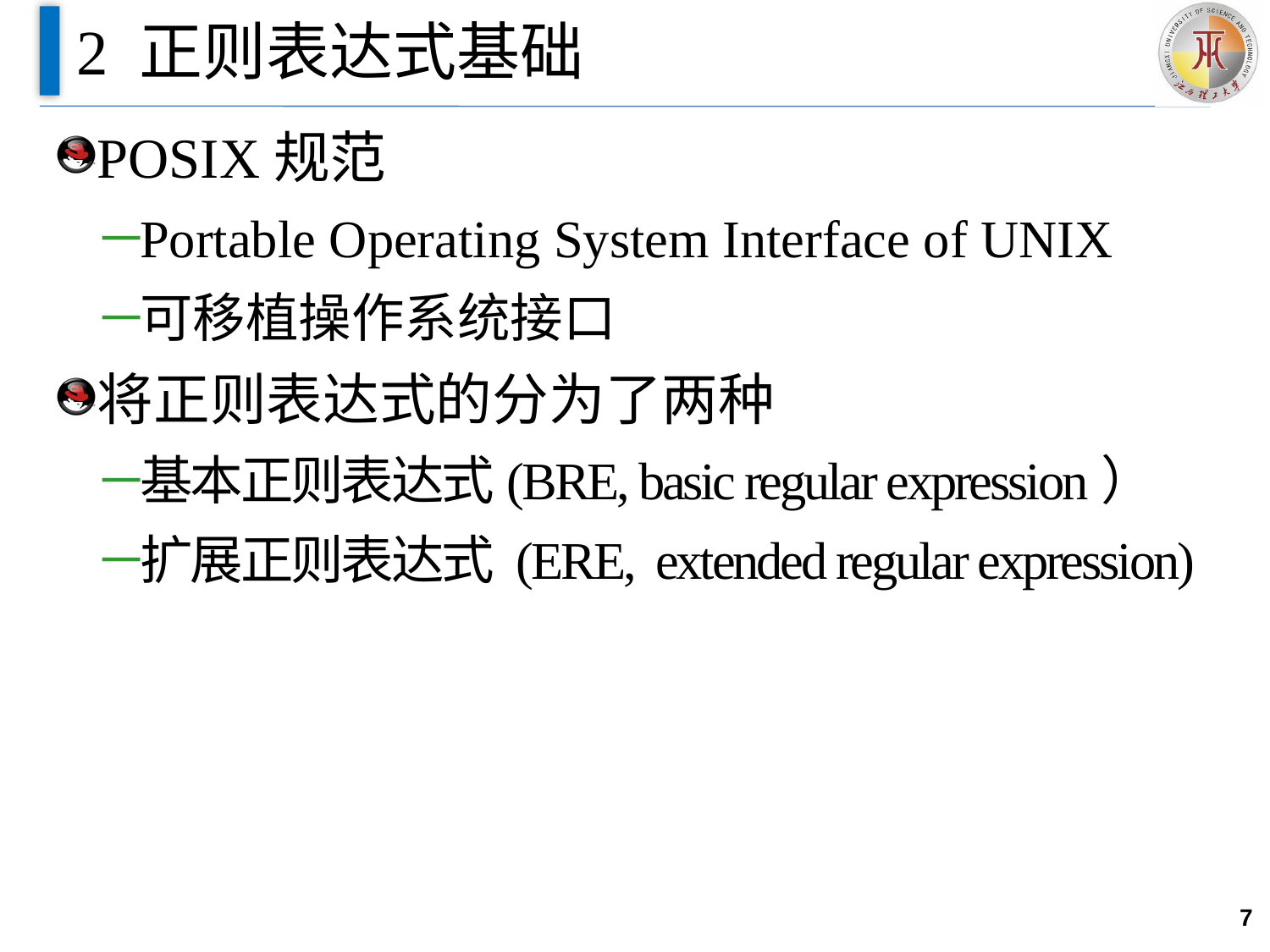

# 2 正则表达式基础
POSIX规范
Portable Operating System Interface of UNIX
可移植操作系统接口
将正则表达式的分为了两种
基本正则表达式(BRE, basic regular expression）
扩展正则表达式 (ERE,  extended regular expression)
7